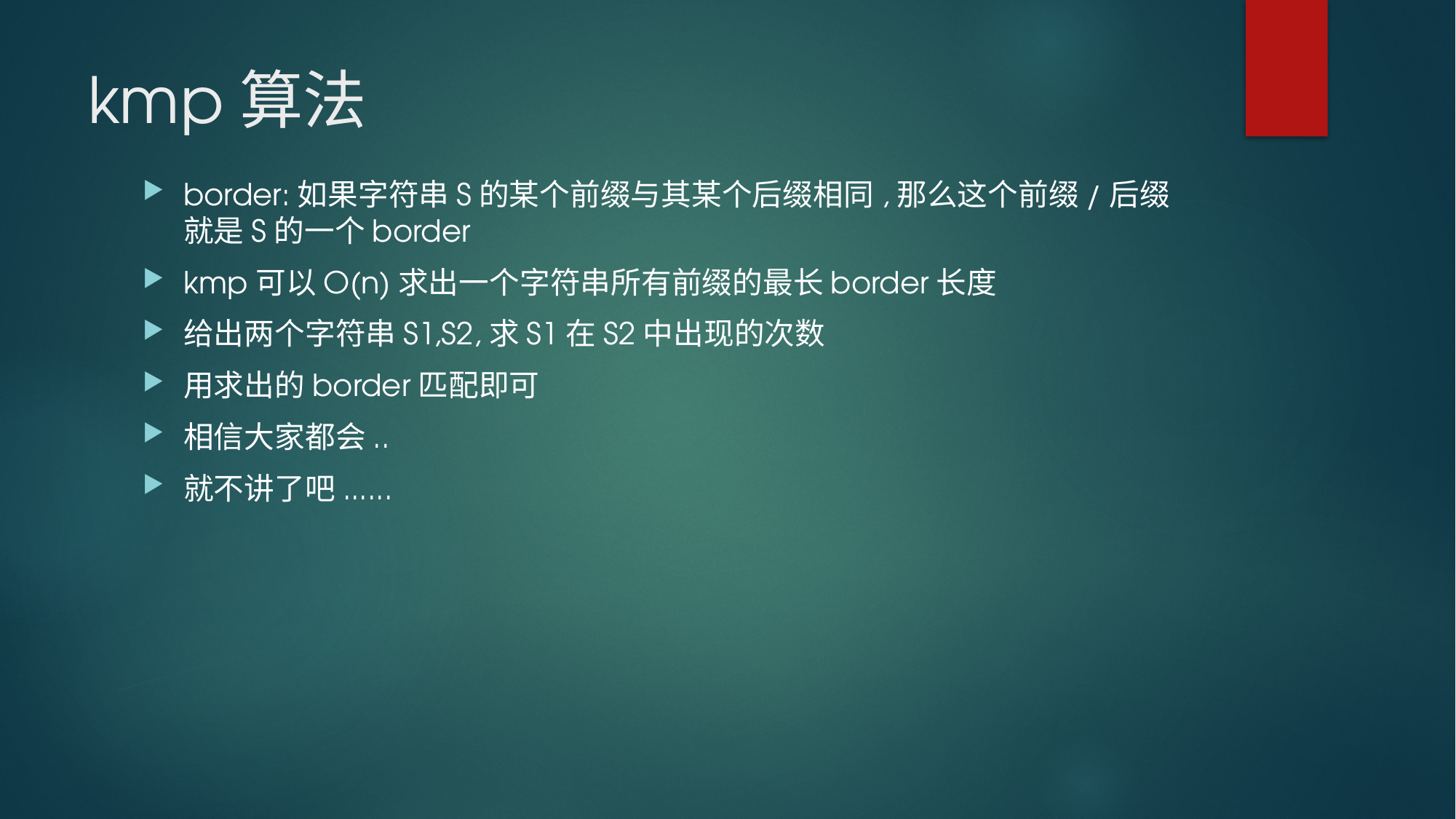

# kmp算法
border:如果字符串S的某个前缀与其某个后缀相同,那么这个前缀/后缀就是S的一个border
kmp可以O(n)求出一个字符串所有前缀的最长border长度
给出两个字符串S1,S2,求S1在S2中出现的次数
用求出的border匹配即可
相信大家都会..
就不讲了吧......